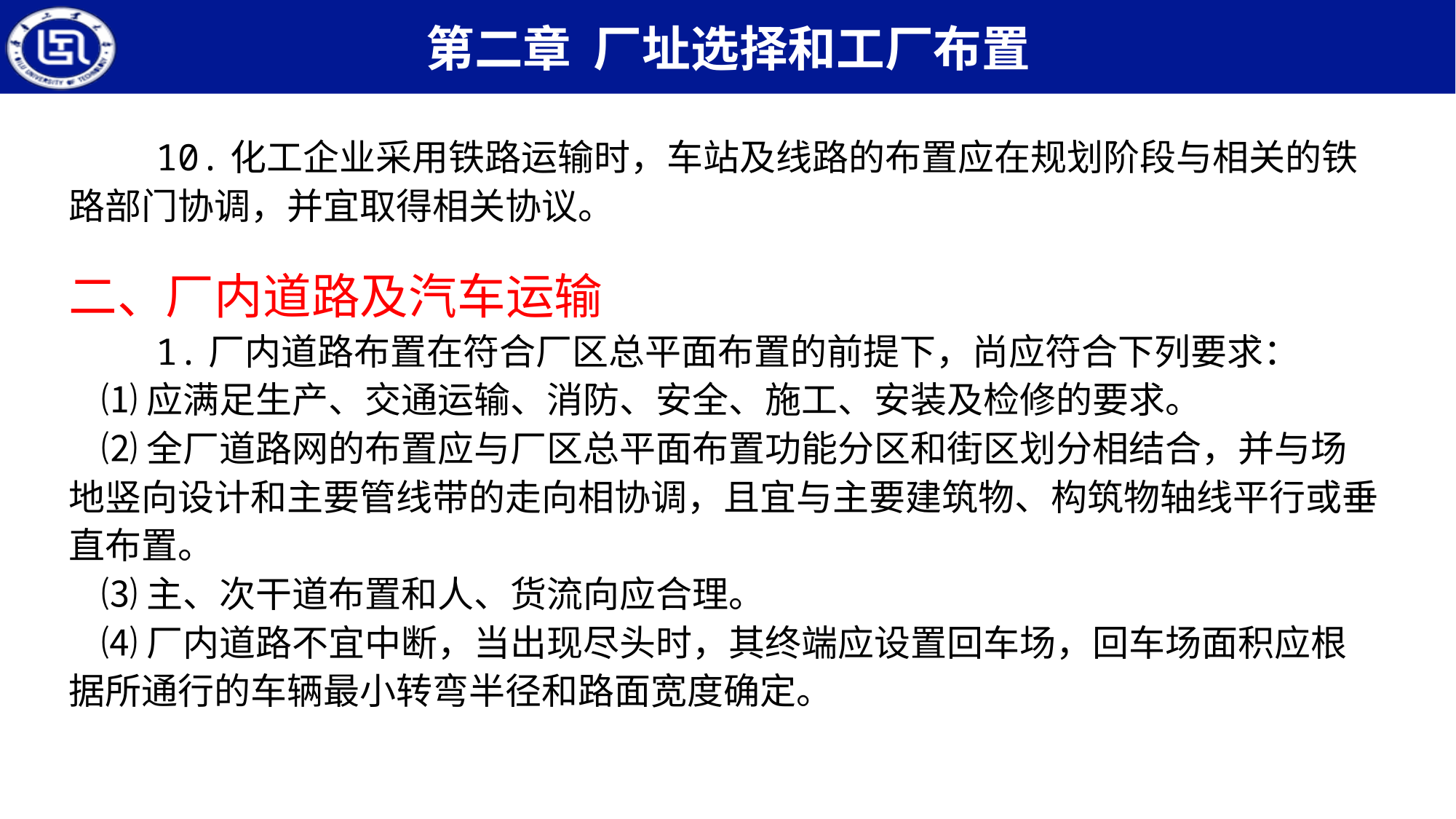

10.化工企业采用铁路运输时，车站及线路的布置应在规划阶段与相关的铁路部门协调，并宜取得相关协议。

二、厂内道路及汽车运输
    1.厂内道路布置在符合厂区总平面布置的前提下，尚应符合下列要求：
    ⑴应满足生产、交通运输、消防、安全、施工、安装及检修的要求。
    ⑵全厂道路网的布置应与厂区总平面布置功能分区和街区划分相结合，并与场地竖向设计和主要管线带的走向相协调，且宜与主要建筑物、构筑物轴线平行或垂直布置。
    ⑶主、次干道布置和人、货流向应合理。
    ⑷厂内道路不宜中断，当出现尽头时，其终端应设置回车场，回车场面积应根据所通行的车辆最小转弯半径和路面宽度确定。